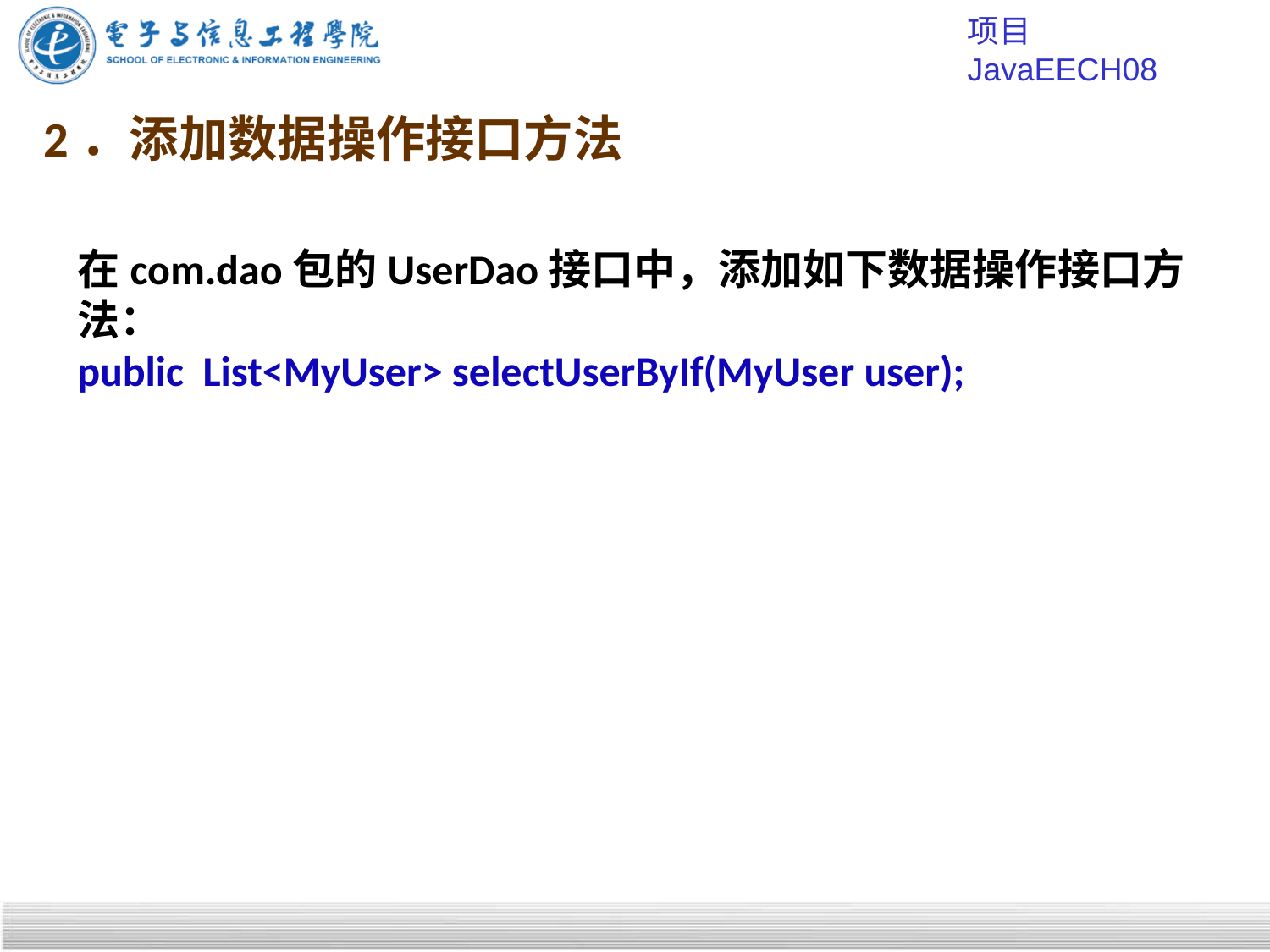

项目JavaEECH08
# 2．添加数据操作接口方法
在com.dao包的UserDao接口中，添加如下数据操作接口方法：
public  List<MyUser> selectUserByIf(MyUser user);